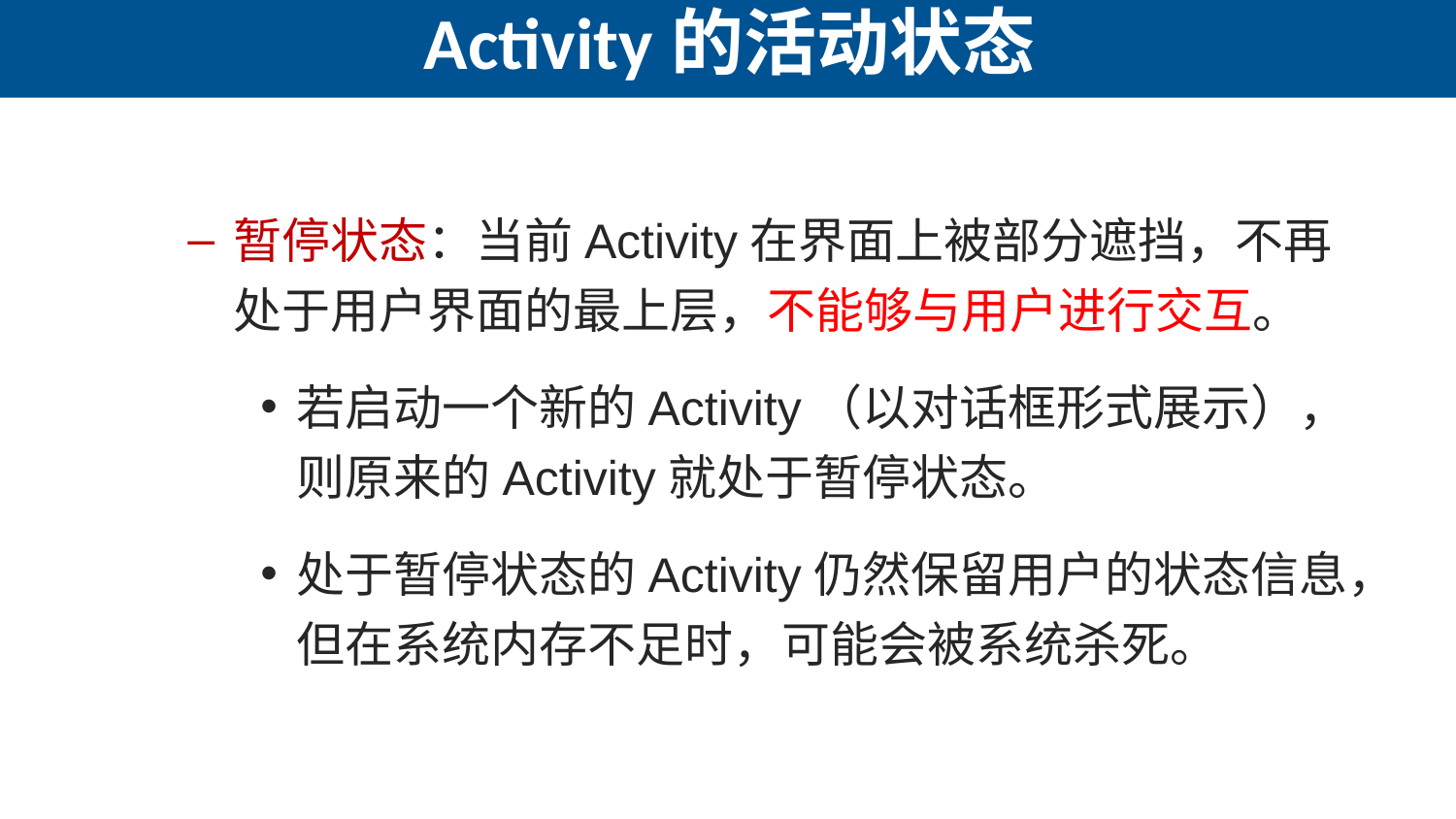

# Activity的活动状态

暂停状态：当前Activity在界面上被部分遮挡，不再处于用户界面的最上层，不能够与用户进行交互。
若启动一个新的Activity（以对话框形式展示），则原来的Activity就处于暂停状态。
处于暂停状态的Activity仍然保留用户的状态信息，但在系统内存不足时，可能会被系统杀死。